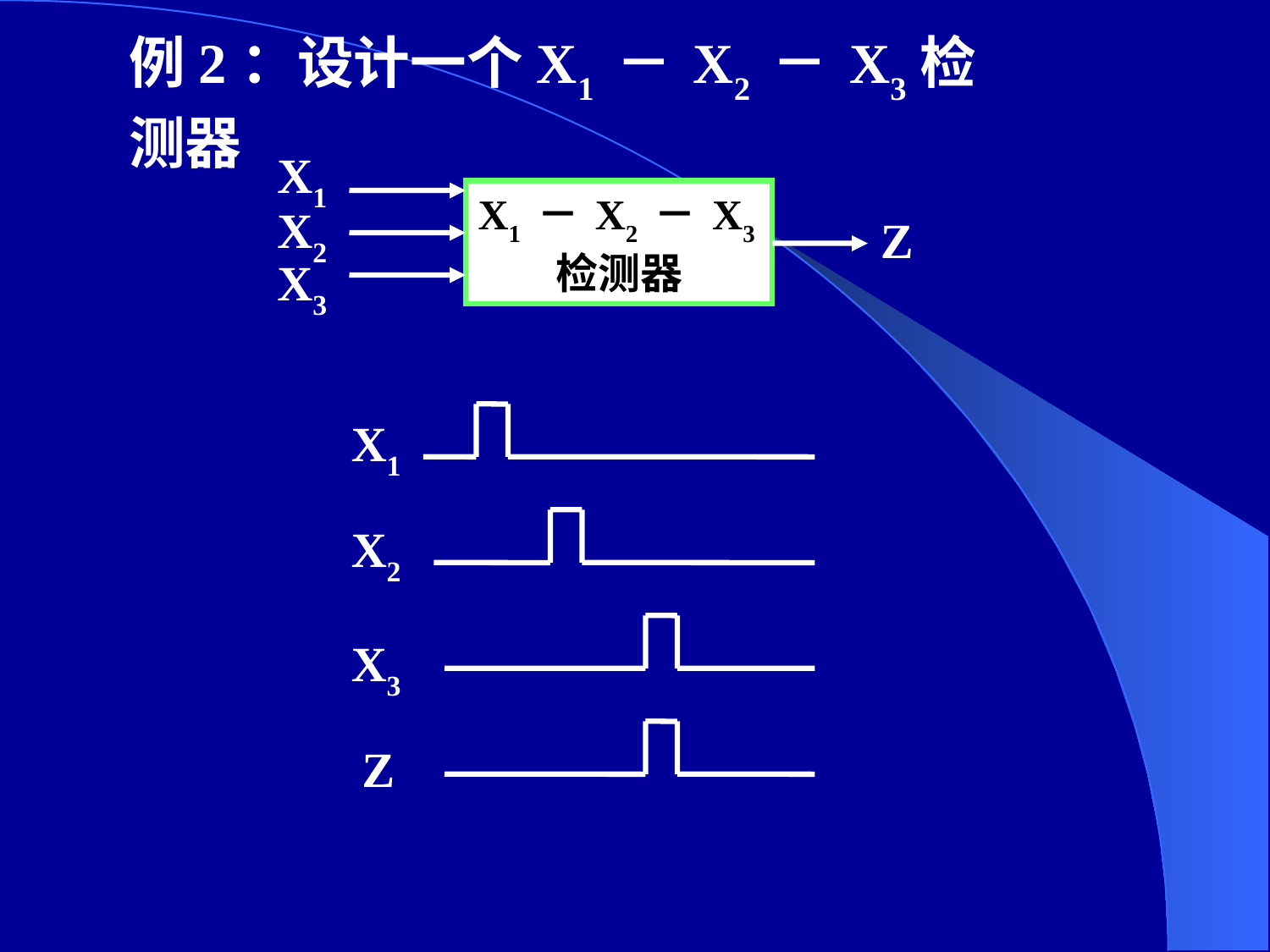

例2：设计一个X1 － X2 － X3检测器
X1
X1 － X2 － X3检测器

X2
Z

X3

X1

X2

X3

Z